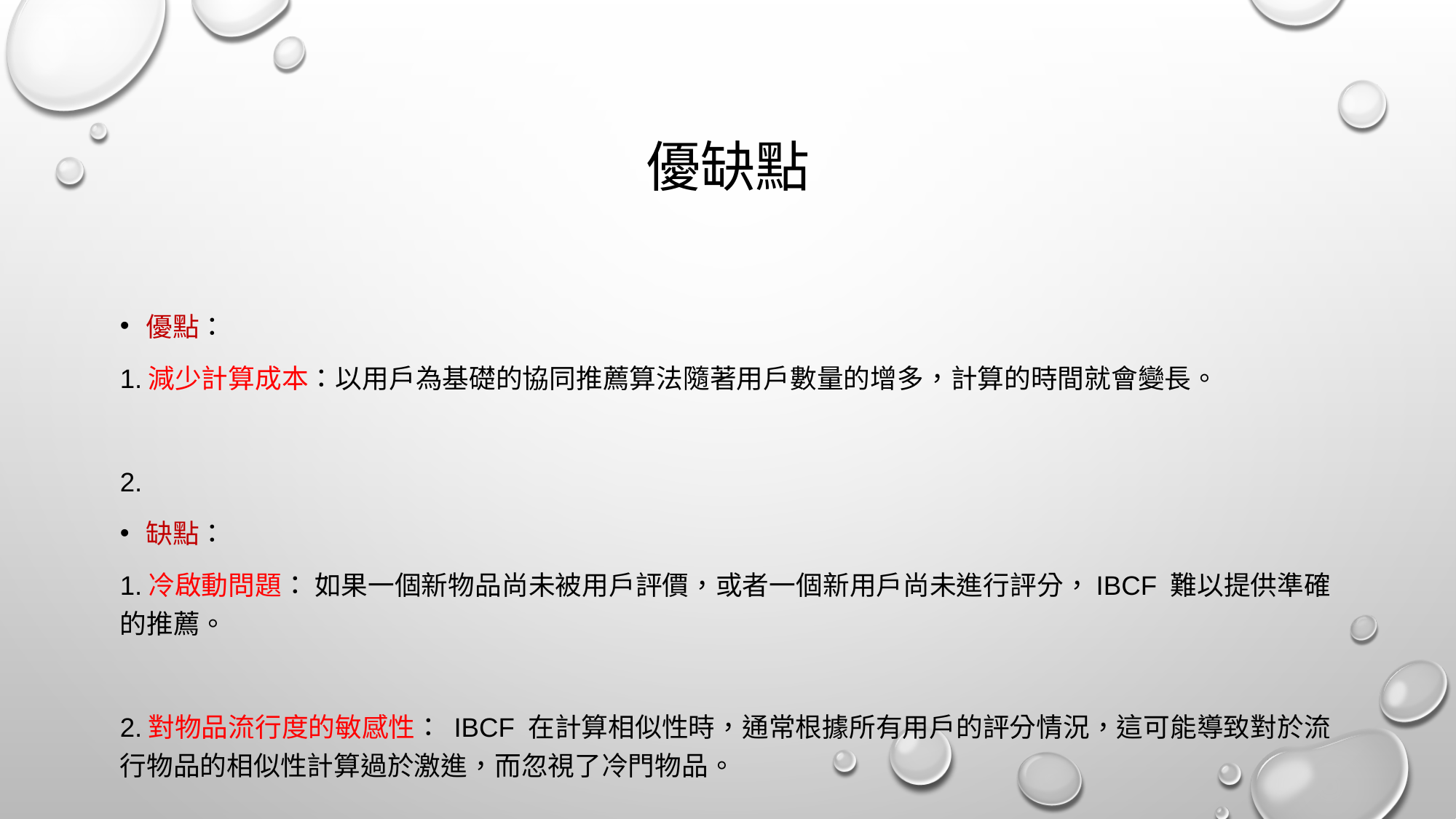

# 優缺點
優點：
1.減少計算成本：以用戶為基礎的協同推薦算法隨著用戶數量的增多，計算的時間就會變長。

2.
缺點：
1.冷啟動問題： 如果一個新物品尚未被用戶評價，或者一個新用戶尚未進行評分，IBCF 難以提供準確的推薦。

2.對物品流行度的敏感性： IBCF 在計算相似性時，通常根據所有用戶的評分情況，這可能導致對於流行物品的相似性計算過於激進，而忽視了冷門物品。